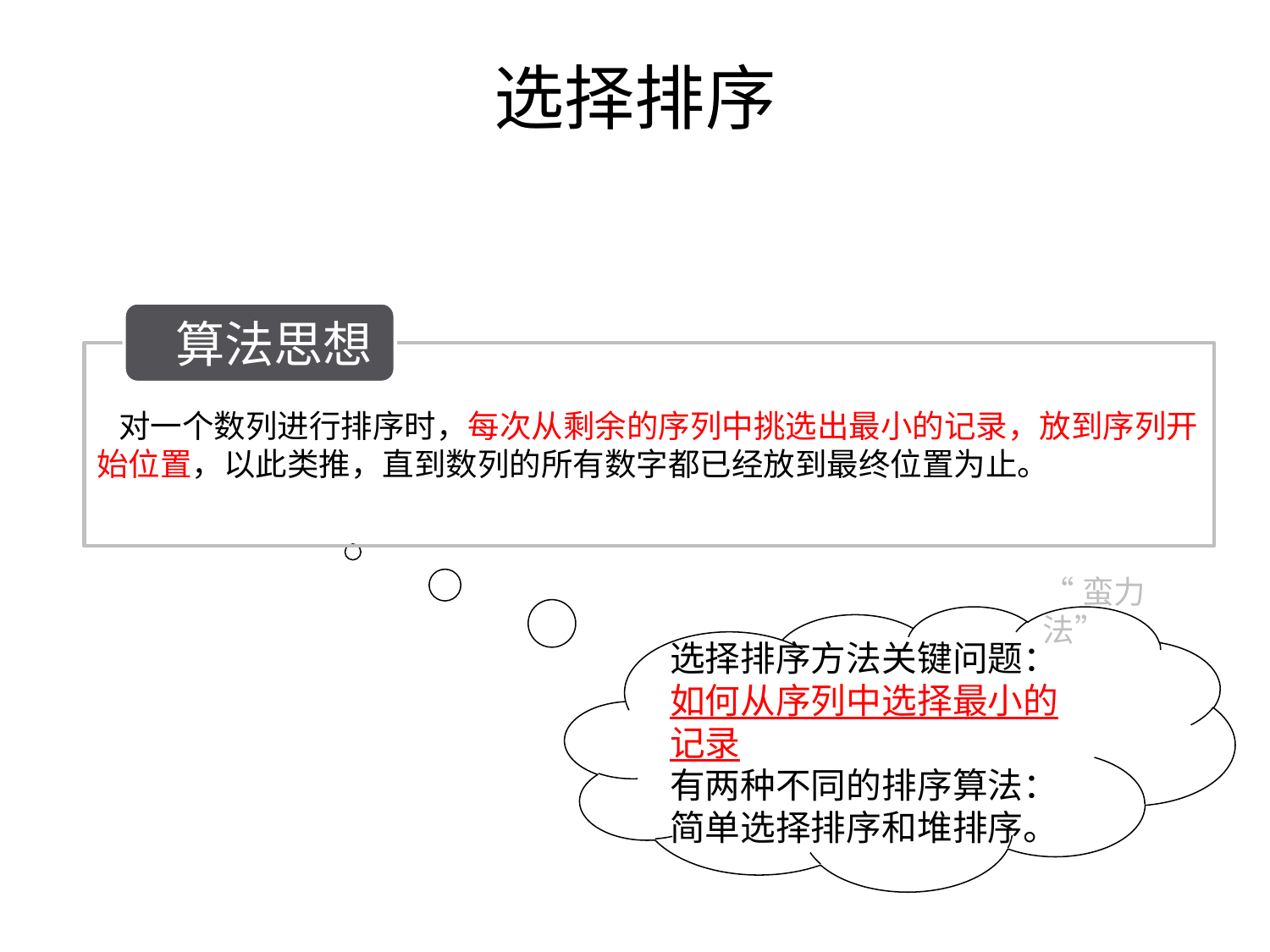

# 选择排序
算法思想
  对一个数列进行排序时，每次从剩余的序列中挑选出最小的记录，放到序列开始位置，以此类推，直到数列的所有数字都已经放到最终位置为止。
“蛮力法”
选择排序方法关键问题：
如何从序列中选择最小的记录
有两种不同的排序算法：简单选择排序和堆排序。